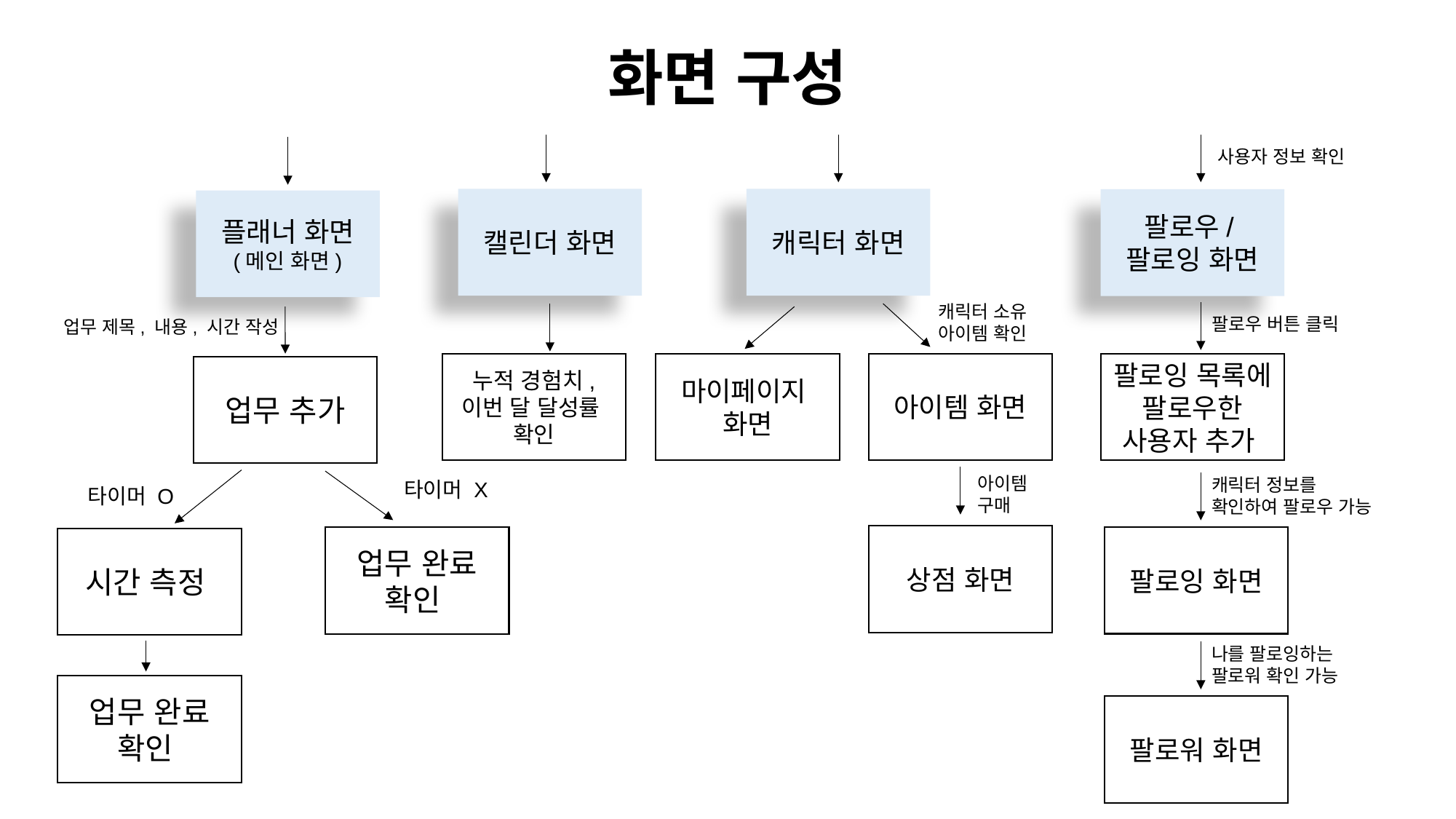

화면 구성
사용자 정보 확인
캘린더 화면
캐릭터 화면
팔로우/팔로잉 화면
플래너 화면
(메인 화면)
캐릭터 소유
아이템 확인
팔로우 버튼 클릭
업무 제목, 내용, 시간 작성
누적 경험치,
이번 달 달성률
확인
마이페이지  화면
아이템 화면
팔로잉 목록에 팔로우한 사용자 추가
업무 추가
아이템
구매
캐릭터 정보를 확인하여 팔로우 가능
타이머 X
타이머 O
상점 화면
팔로잉 화면
업무 완료 확인
시간 측정
나를 팔로잉하는 팔로워 확인 가능
업무 완료 확인
팔로워 화면